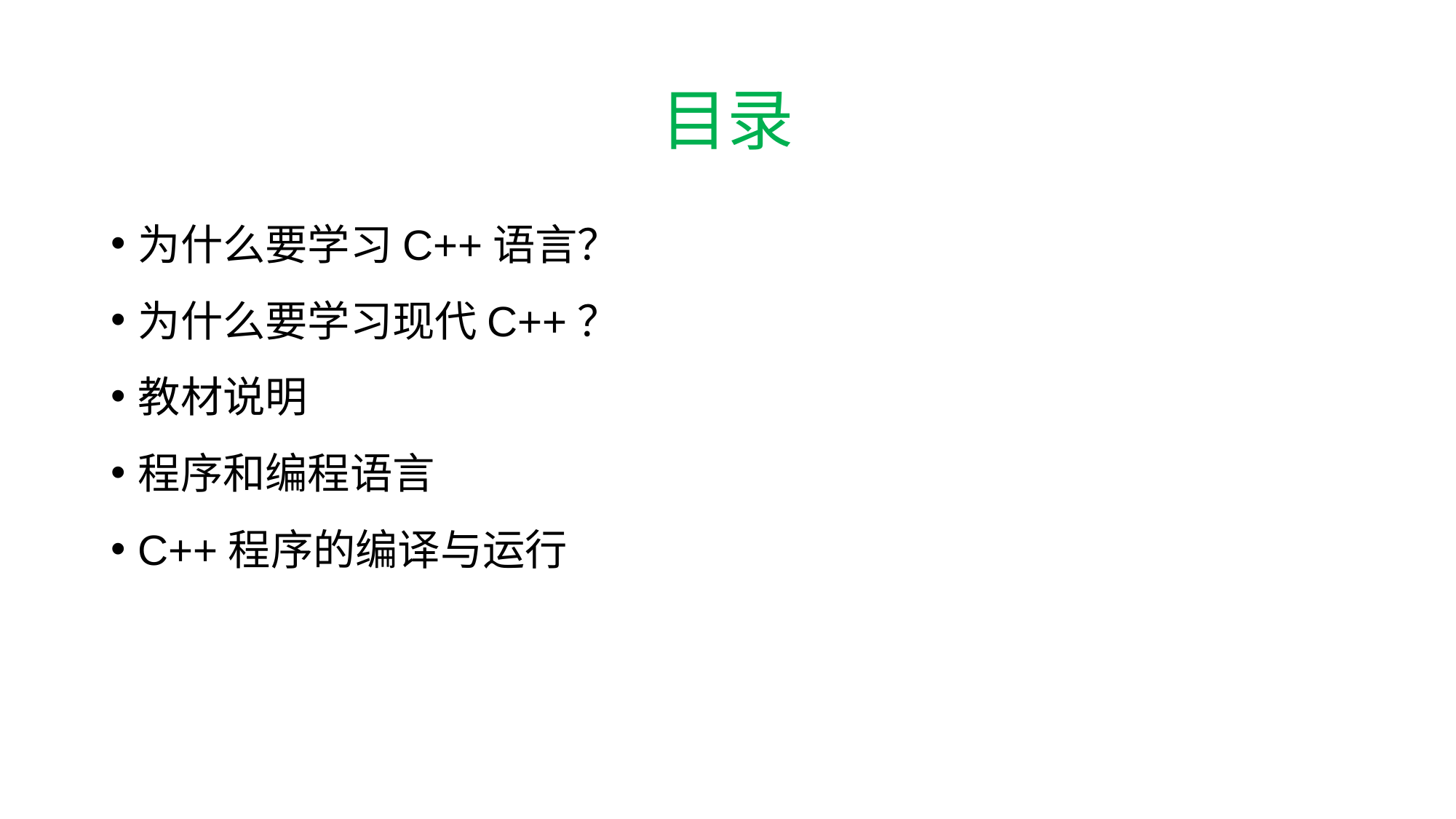

# 目录
为什么要学习C++语言？
为什么要学习现代C++？
教材说明
程序和编程语言
C++程序的编译与运行